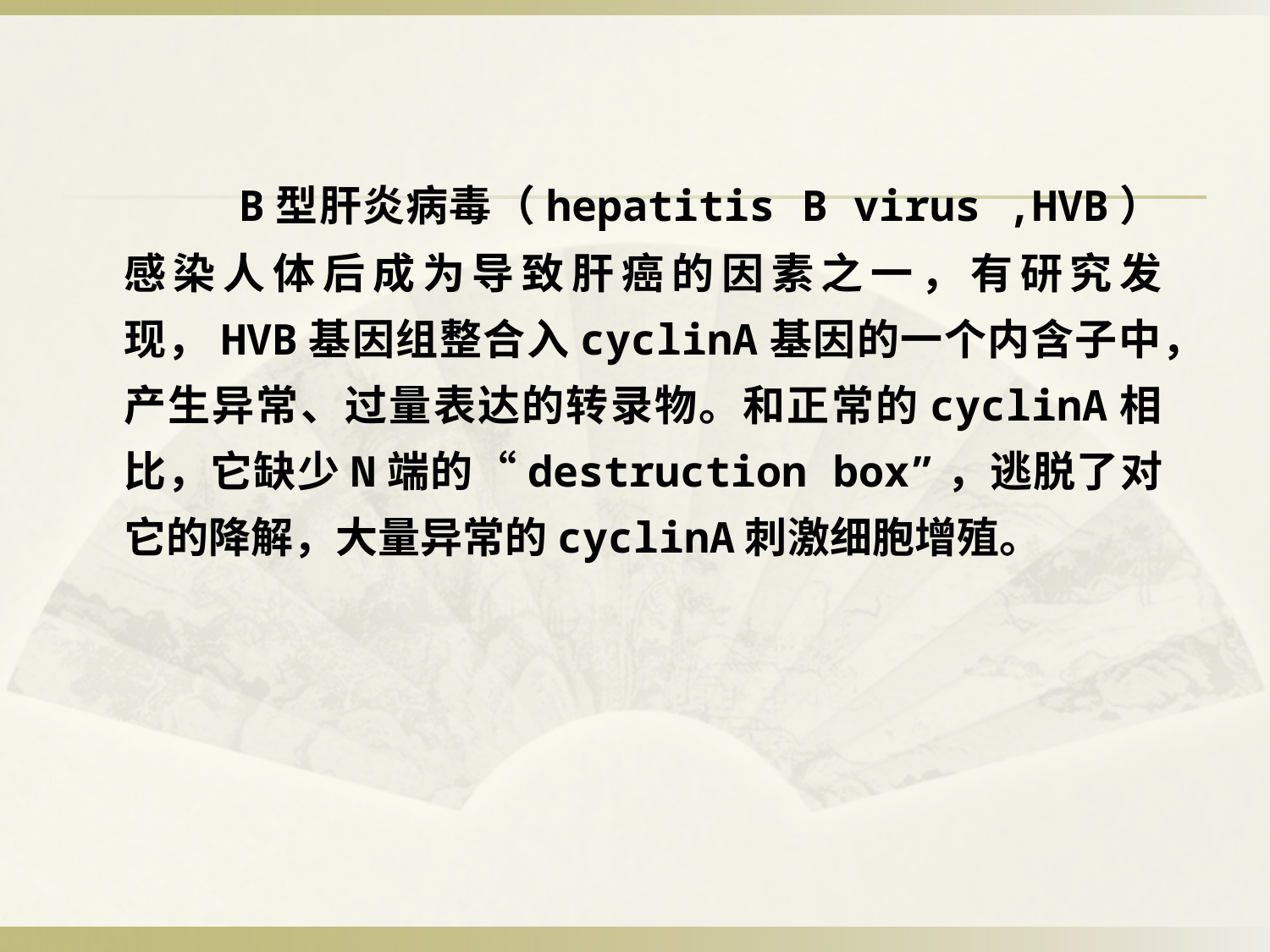

B型肝炎病毒（hepatitis B virus ,HVB）感染人体后成为导致肝癌的因素之一，有研究发现，HVB基因组整合入cyclinA基因的一个内含子中，产生异常、过量表达的转录物。和正常的cyclinA相比，它缺少N端的“destruction box”，逃脱了对它的降解，大量异常的cyclinA刺激细胞增殖。